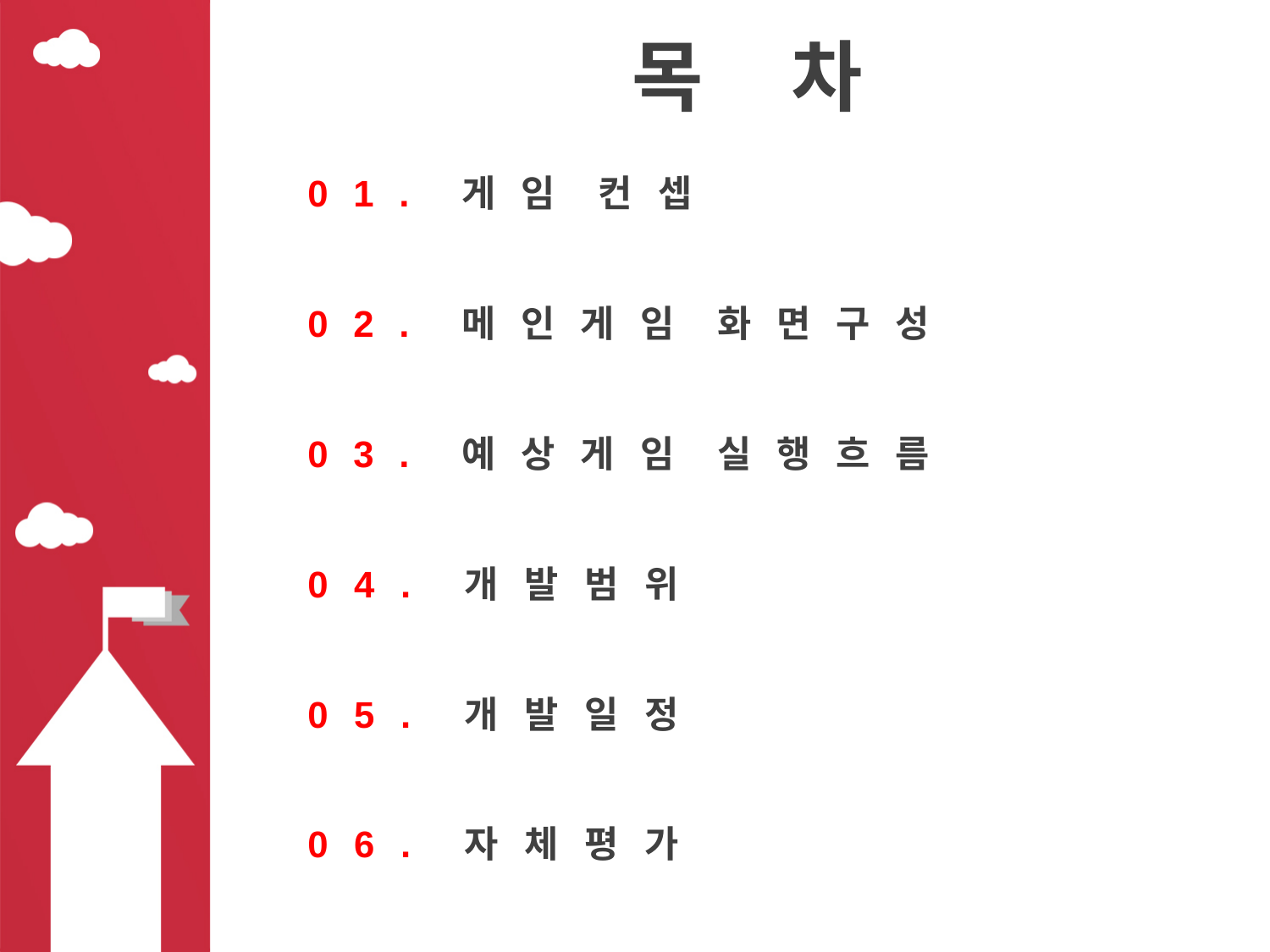

# 목    차
0 1 .  게 임  컨 셉

0 2 .  메 인 게 임  화 면 구 성

0 3 .  예 상 게 임  실 행 흐 름

0 4 .  개 발 범 위

0 5 .  개 발 일 정

0 6 .  자 체 평 가